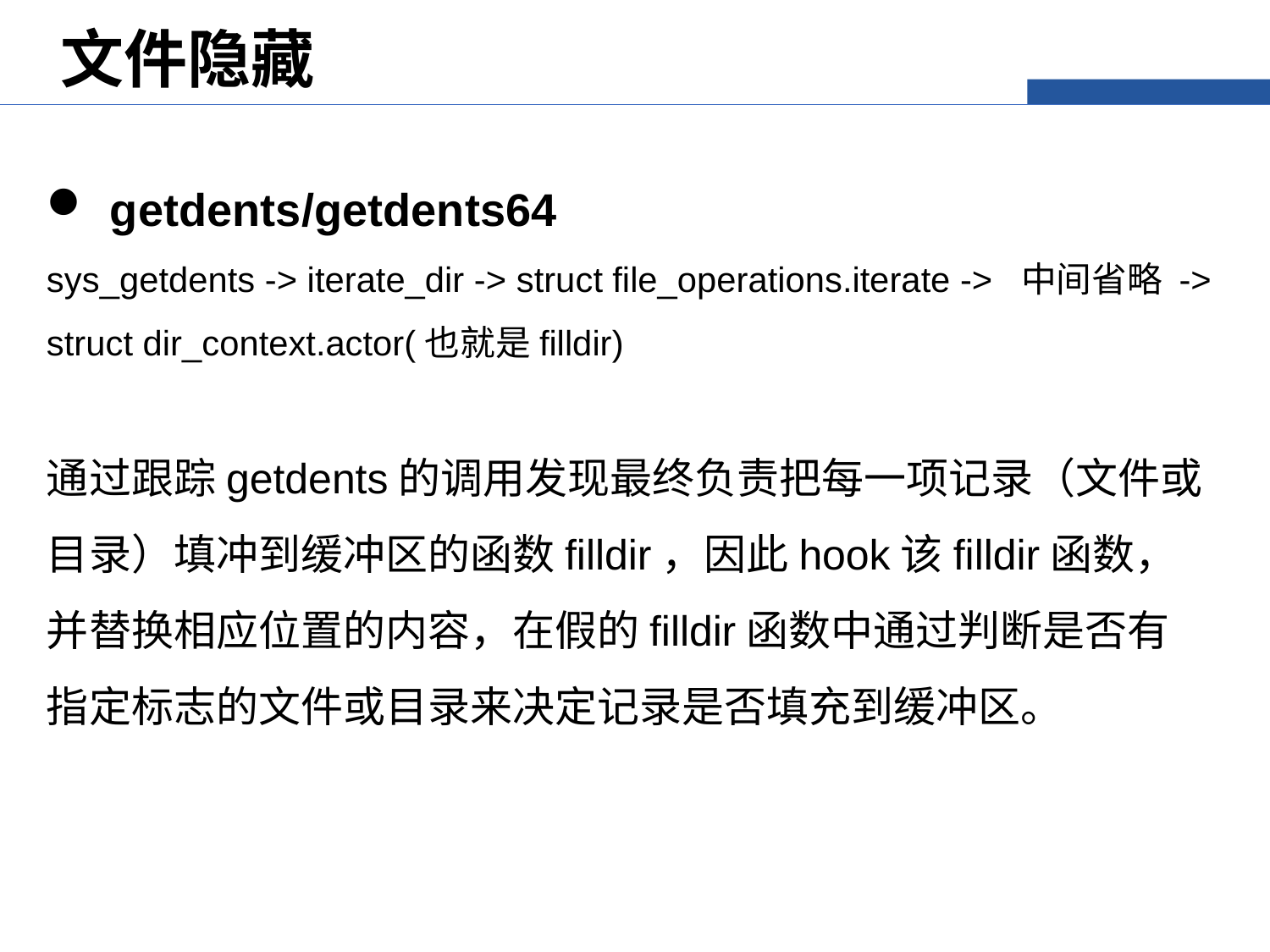

文件隐藏

getdents/getdents64
sys_getdents -> iterate_dir -> struct file_operations.iterate ->  中间省略 -> struct dir_context.actor(也就是filldir)

通过跟踪getdents的调用发现最终负责把每一项记录（文件或目录）填冲到缓冲区的函数filldir，因此hook该filldir函数，并替换相应位置的内容，在假的filldir函数中通过判断是否有指定标志的文件或目录来决定记录是否填充到缓冲区。